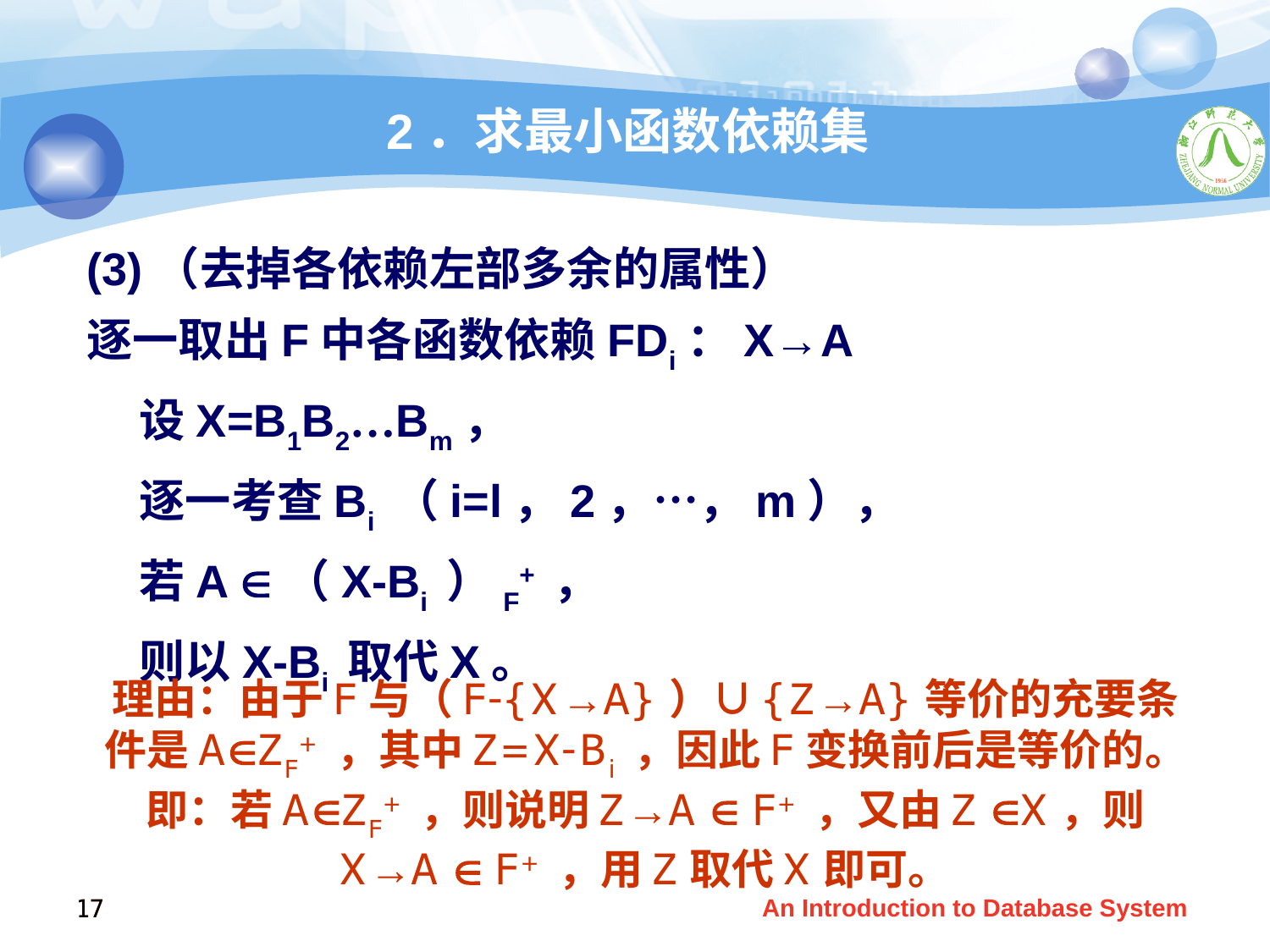

# 2．求最小函数依赖集
(3)（去掉各依赖左部多余的属性）
逐一取出F中各函数依赖FDi：X→A
    设X=B1B2…Bm，
    逐一考查Bi （i=l，2，…，m），
    若A ∈（X-Bi ）F+ ，
    则以X-Bi 取代X。
理由：由于F与（F-{X→A}）∪{Z→A}等价的充要条件是A∈ZF+ ，其中Z=X-Bi ，因此F变换前后是等价的。即：若A∈ZF+ ，则说明Z→A ∈ F+ ，又由Z ∈X，则 X→A ∈ F+ ，用Z取代X即可。
17
17
An Introduction to Database System